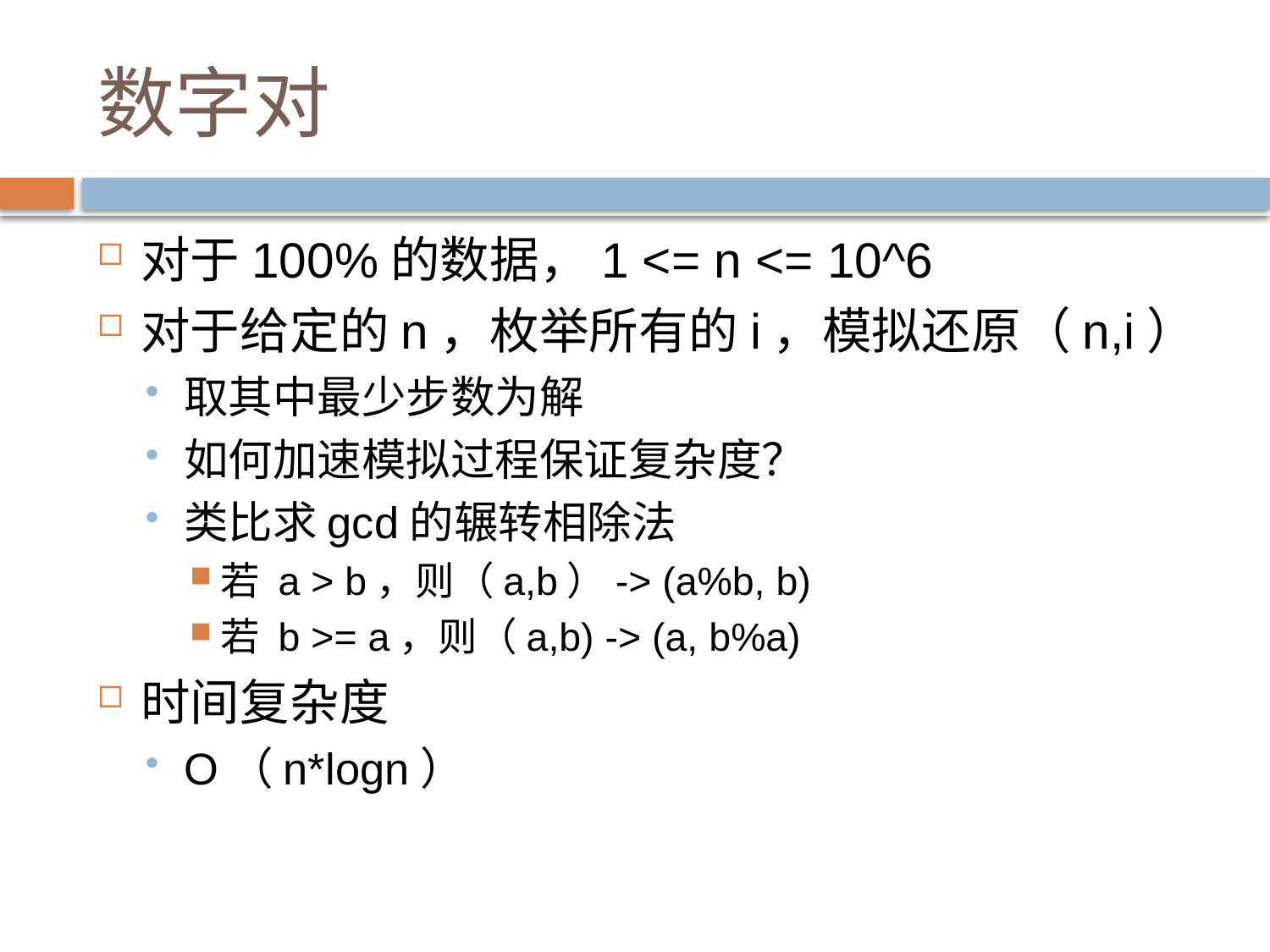

# 数字对
对于100%的数据，1 <= n <= 10^6
对于给定的n，枚举所有的i，模拟还原（n,i）
取其中最少步数为解
如何加速模拟过程保证复杂度？
类比求gcd的辗转相除法
若 a > b，则（a,b）-> (a%b, b)
若 b >= a，则（a,b) -> (a, b%a)
时间复杂度
O（n*logn）